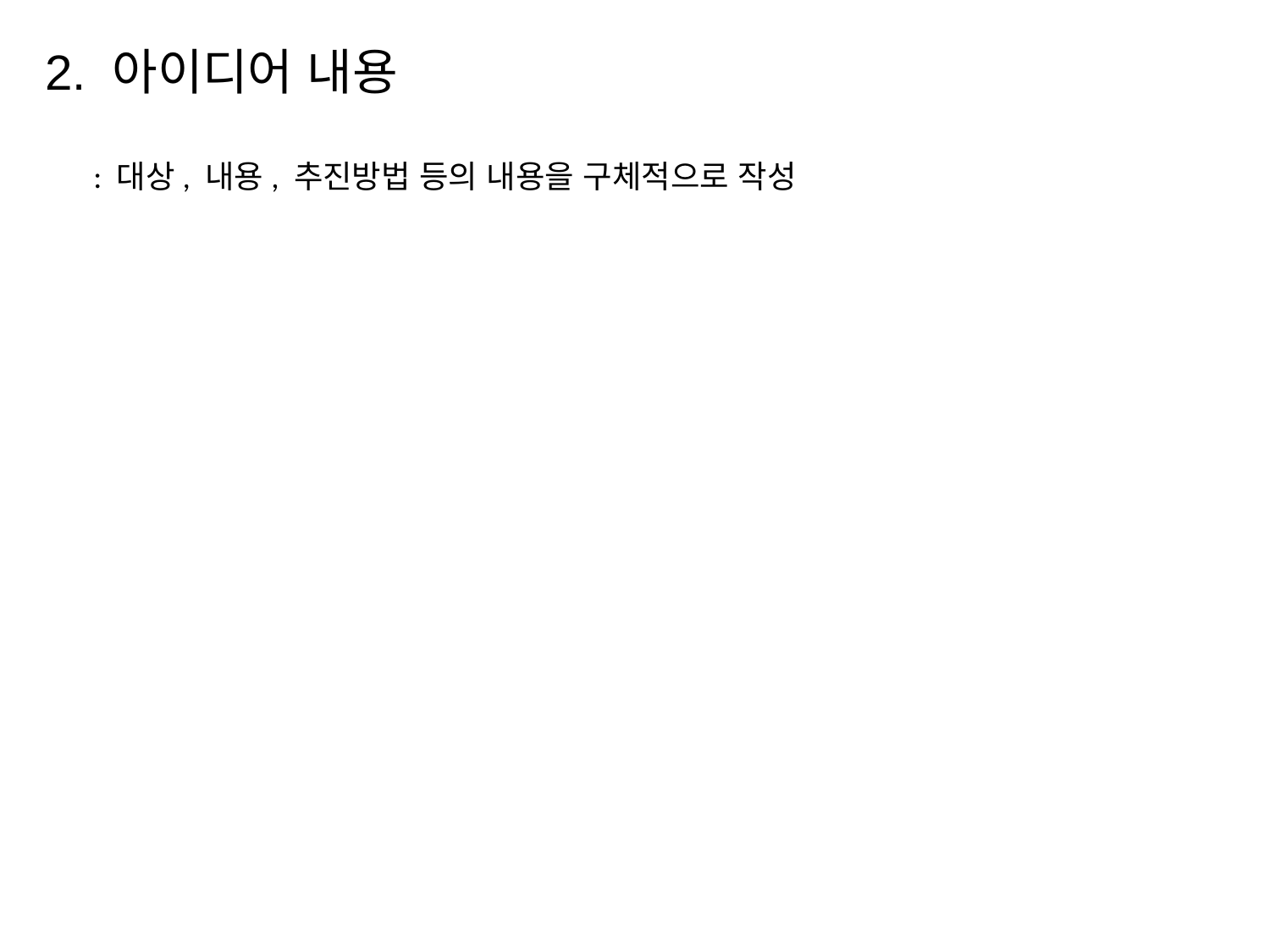

# 2. 아이디어 내용
: 대상, 내용, 추진방법 등의 내용을 구체적으로 작성